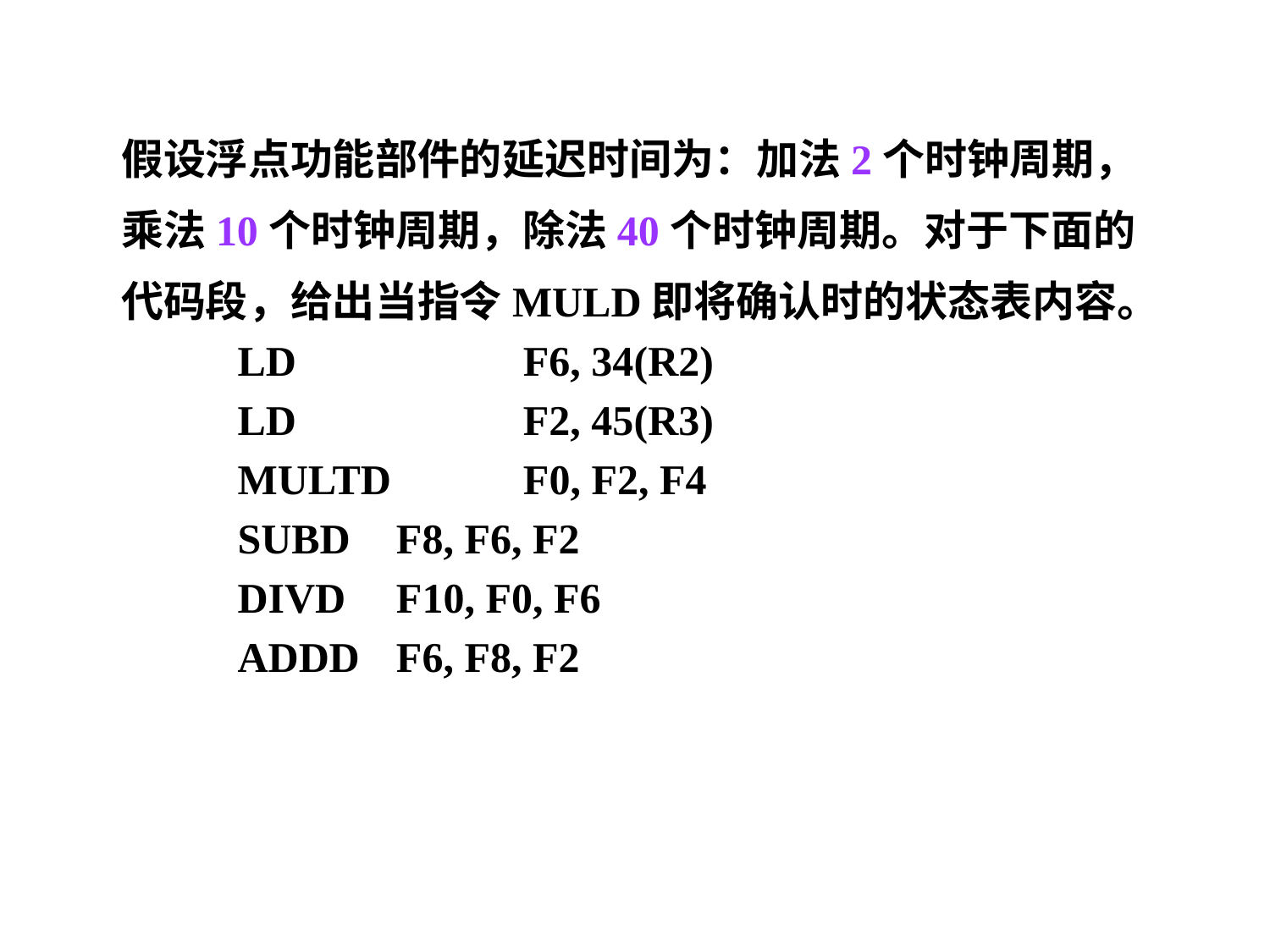

假设浮点功能部件的延迟时间为：加法2个时钟周期，乘法10个时钟周期，除法40个时钟周期。对于下面的代码段，给出当指令MULD即将确认时的状态表内容。
                 LD	              F6, 34(R2)
                 LD	              F2, 45(R3)
                 MULTD	  F0, F2, F4
                 SUBD  	  F8, F6, F2
                 DIVD  	  F10, F0, F6
                 ADDD	  F6, F8, F2